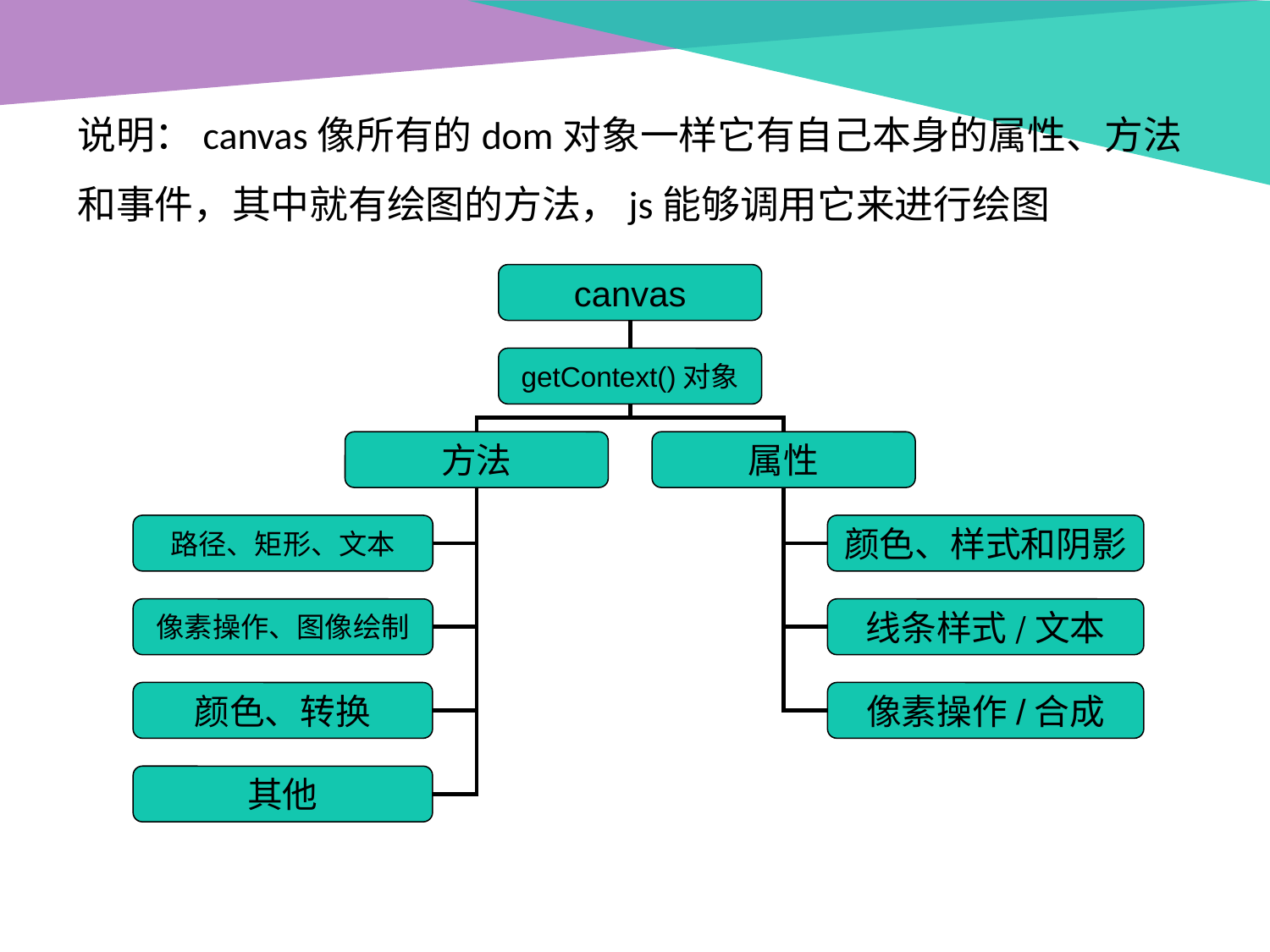

说明：canvas像所有的dom对象一样它有自己本身的属性、方法和事件，其中就有绘图的方法，js能够调用它来进行绘图

canvas
getContext()对象
方法
属性
路径、矩形、文本
颜色、样式和阴影
像素操作、图像绘制
线条样式/文本
颜色、转换
像素操作/合成
其他